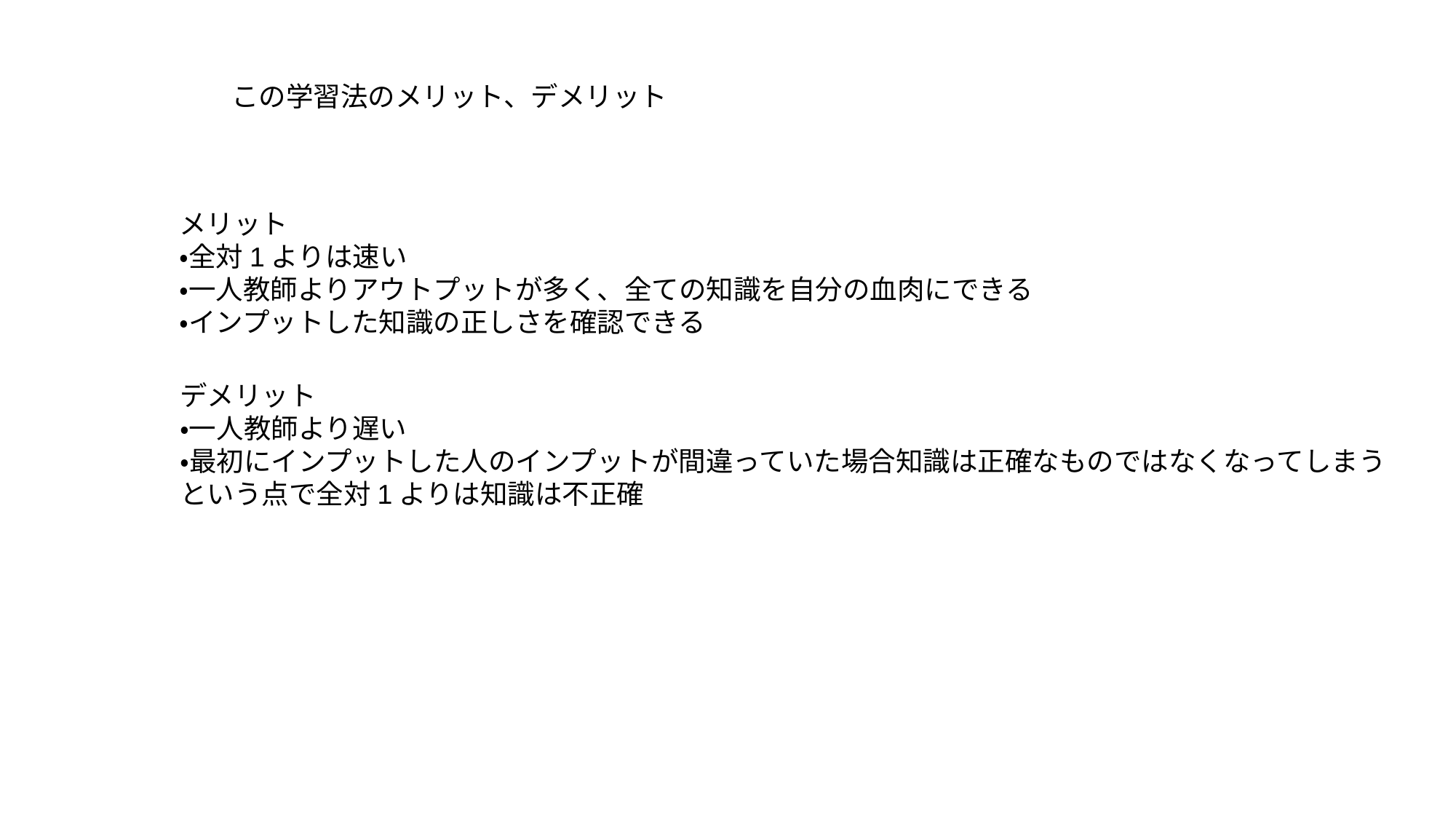

この学習法のメリット、デメリット
メリット
・全対1よりは速い
・一人教師よりアウトプットが多く、全ての知識を自分の血肉にできる
・インプットした知識の正しさを確認できる
デメリット
・一人教師より遅い
・最初にインプットした人のインプットが間違っていた場合知識は正確なものではなくなってしまう
という点で全対1よりは知識は不正確